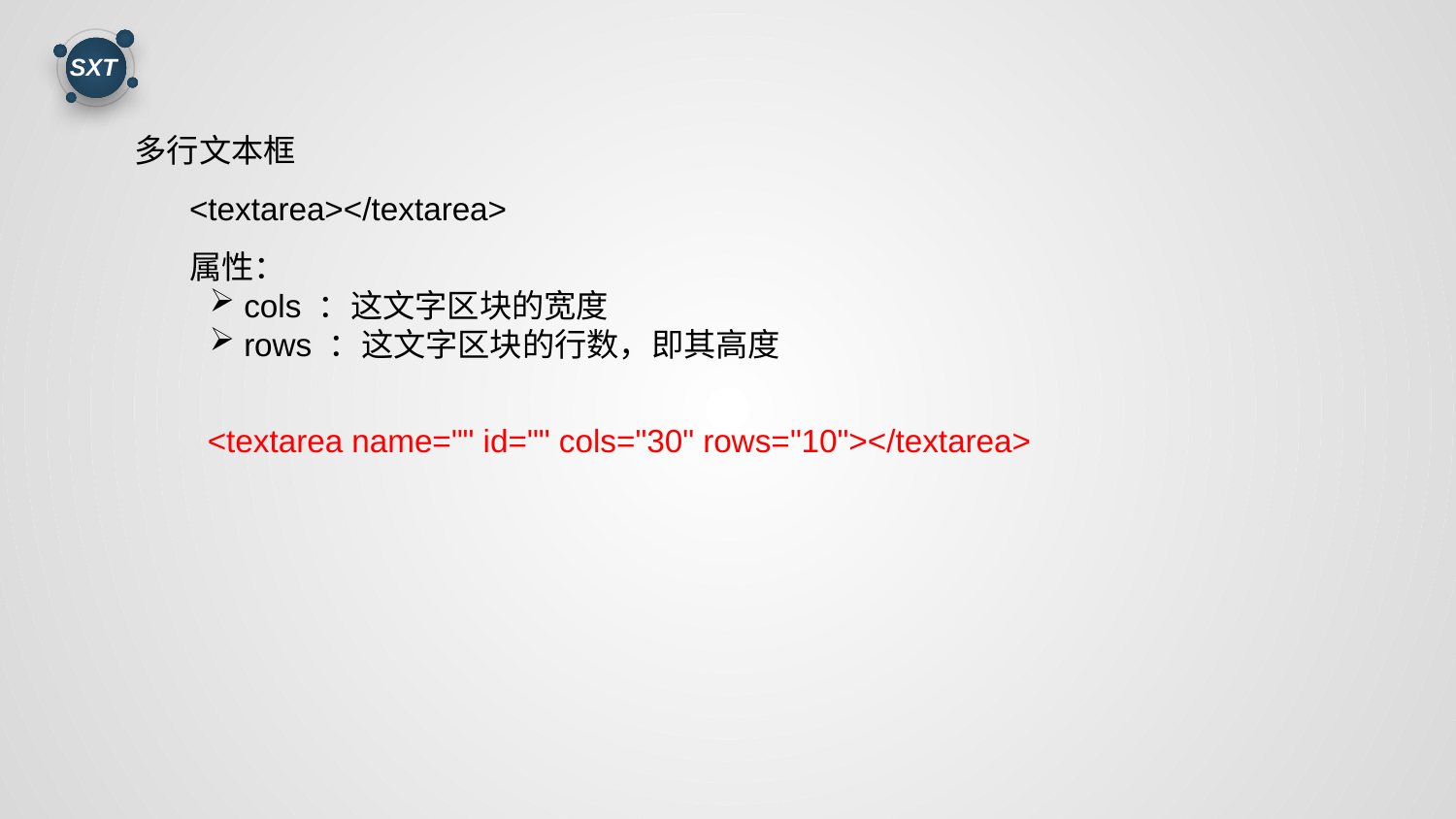

多行文本框
<textarea></textarea>
属性：
cols ：这文字区块的宽度
rows ：这文字区块的行数，即其高度

<textarea name="" id="" cols="30" rows="10"></textarea>